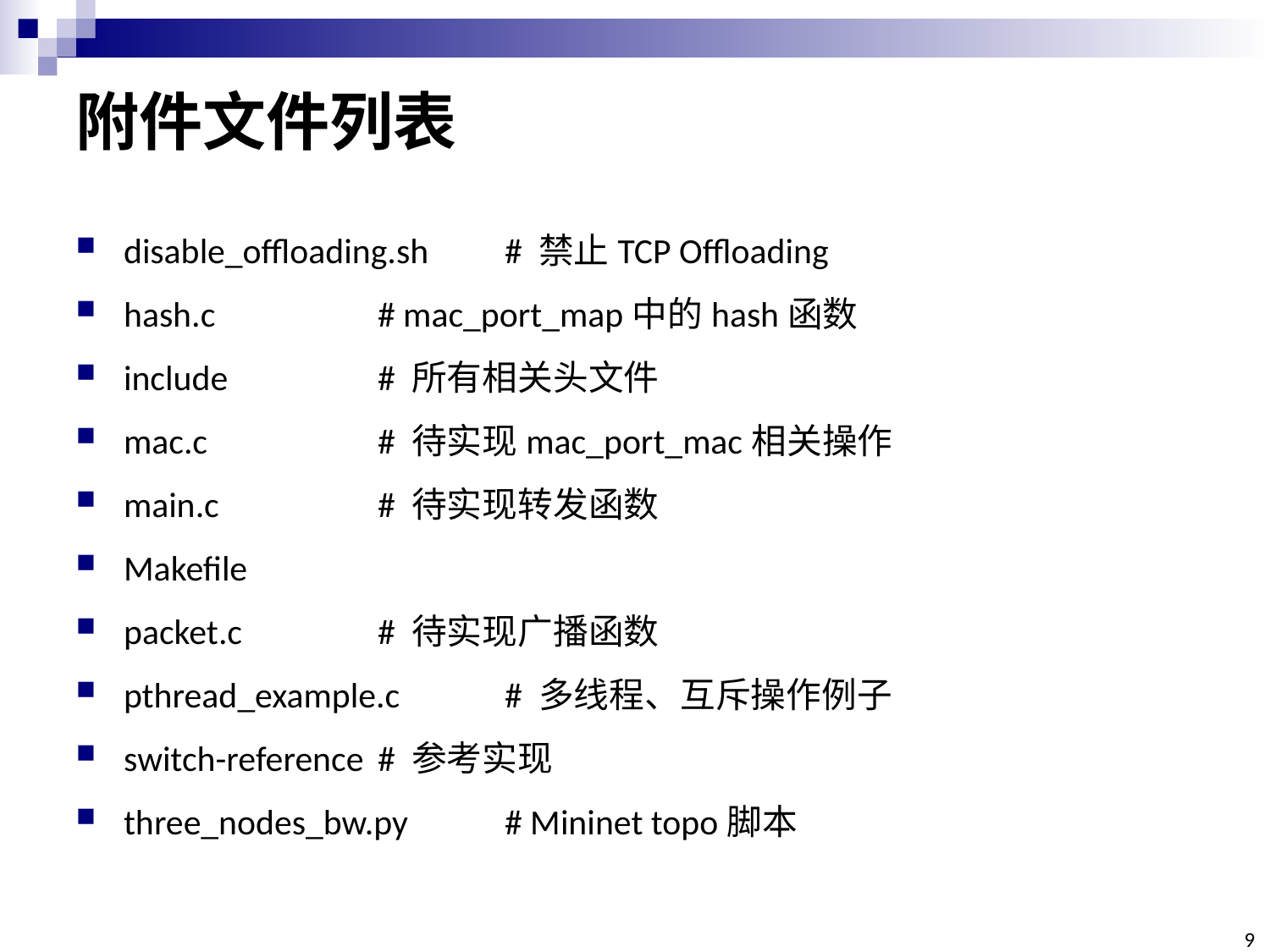

附件文件列表
disable_offloading.sh	# 禁止TCP Offloading
hash.c		# mac_port_map中的hash函数
include		# 所有相关头文件
mac.c  		# 待实现mac_port_mac相关操作
main.c  		# 待实现转发函数
Makefile
packet.c		# 待实现广播函数
pthread_example.c	# 多线程、互斥操作例子
switch-reference 	# 参考实现
three_nodes_bw.py	# Mininet topo脚本

9